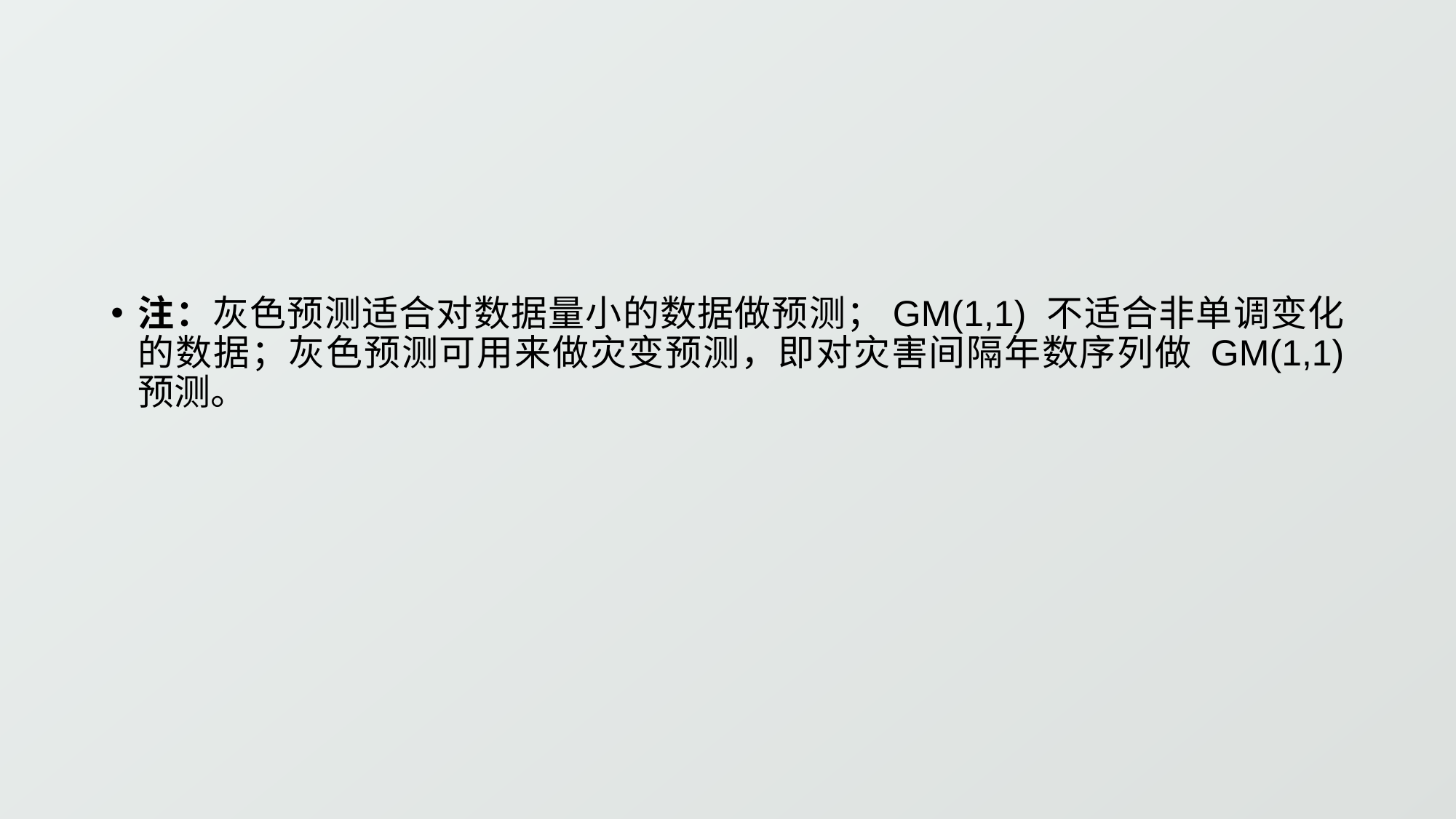

注：灰色预测适合对数据量小的数据做预测；GM(1,1) 不适合非单调变化的数据；灰色预测可用来做灾变预测，即对灾害间隔年数序列做 GM(1,1) 预测。